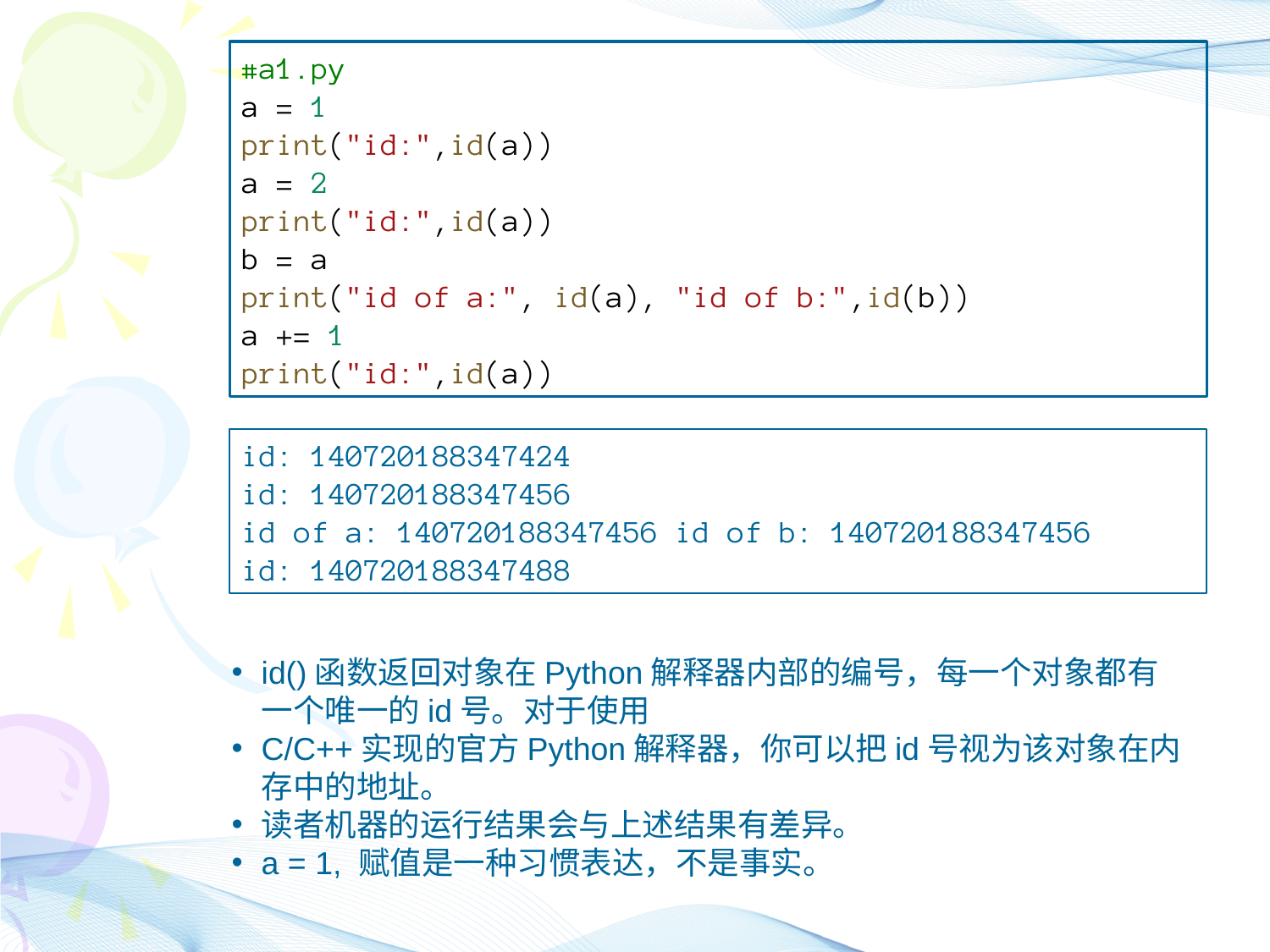

#a1.py
a = 1
print("id:",id(a))
a = 2
print("id:",id(a))
b = a
print("id of a:", id(a), "id of b:",id(b))
a += 1
print("id:",id(a))
id: 140720188347424
id: 140720188347456
id of a: 140720188347456 id of b: 140720188347456
id: 140720188347488
id()函数返回对象在Python解释器内部的编号，每一个对象都有一个唯一的id号。对于使用
C/C++实现的官方Python解释器，你可以把id号视为该对象在内存中的地址。
读者机器的运行结果会与上述结果有差异。
a = 1, 赋值是一种习惯表达，不是事实。
18